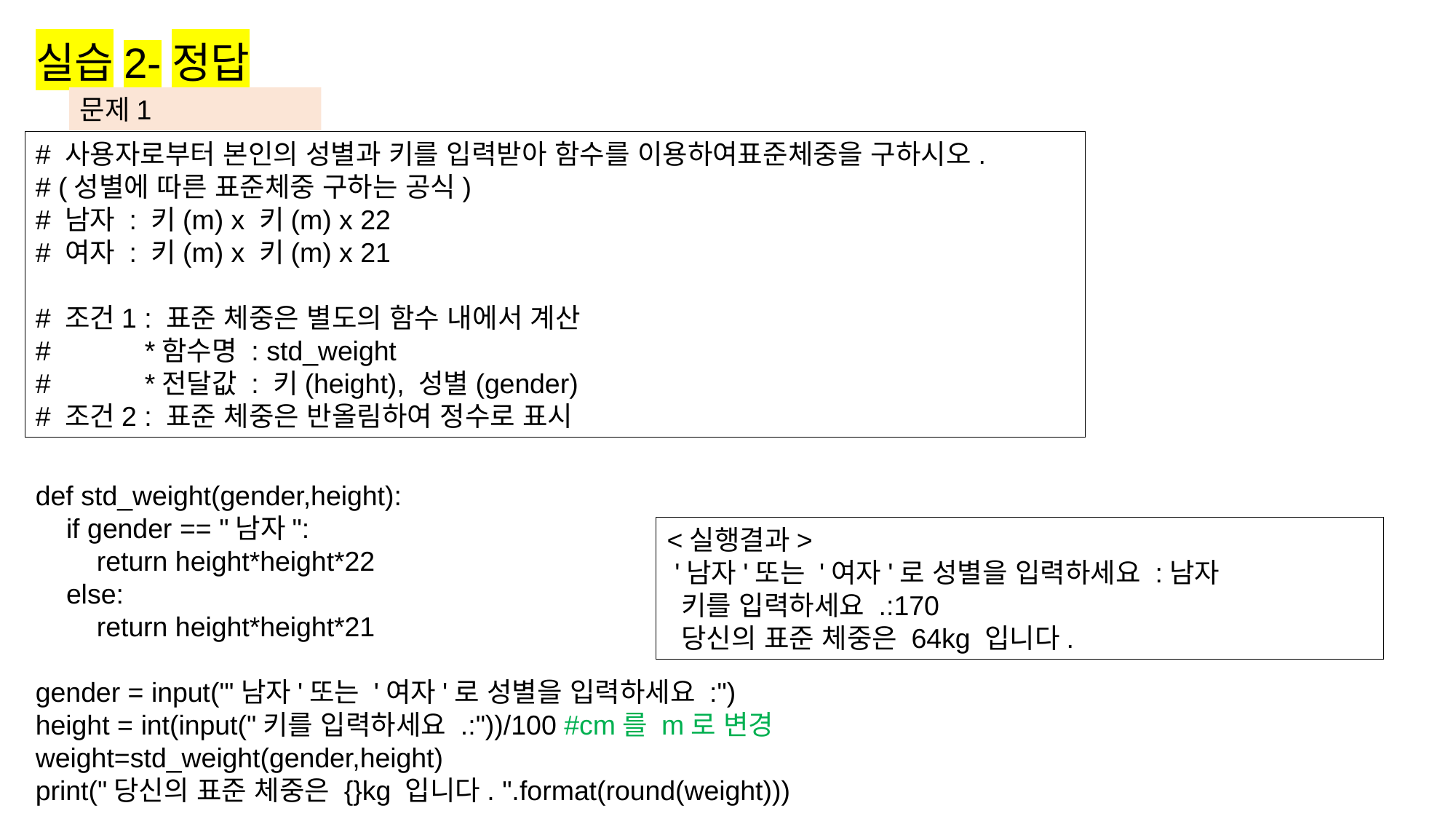

실습2-정답
문제1
# 사용자로부터 본인의 성별과 키를 입력받아 함수를 이용하여표준체중을 구하시오.
# (성별에 따른 표준체중 구하는 공식)
# 남자 : 키(m) x 키(m) x 22
# 여자 : 키(m) x 키(m) x 21

# 조건1 : 표준 체중은 별도의 함수 내에서 계산
# 	*함수명 : std_weight
# 	*전달값 : 키(height), 성별(gender)
# 조건2 : 표준 체중은 반올림하여 정수로 표시
def std_weight(gender,height):
    if gender == "남자":
        return height*height*22
    else:
        return height*height*21

gender = input("'남자'또는 '여자'로 성별을 입력하세요 :")
height = int(input("키를 입력하세요 .:"))/100 #cm를 m로 변경
weight=std_weight(gender,height)
print("당신의 표준 체중은 {}kg 입니다. ".format(round(weight)))
<실행결과>
 '남자'또는 '여자'로 성별을 입력하세요 :남자
 키를 입력하세요 .:170
 당신의 표준 체중은 64kg 입니다.